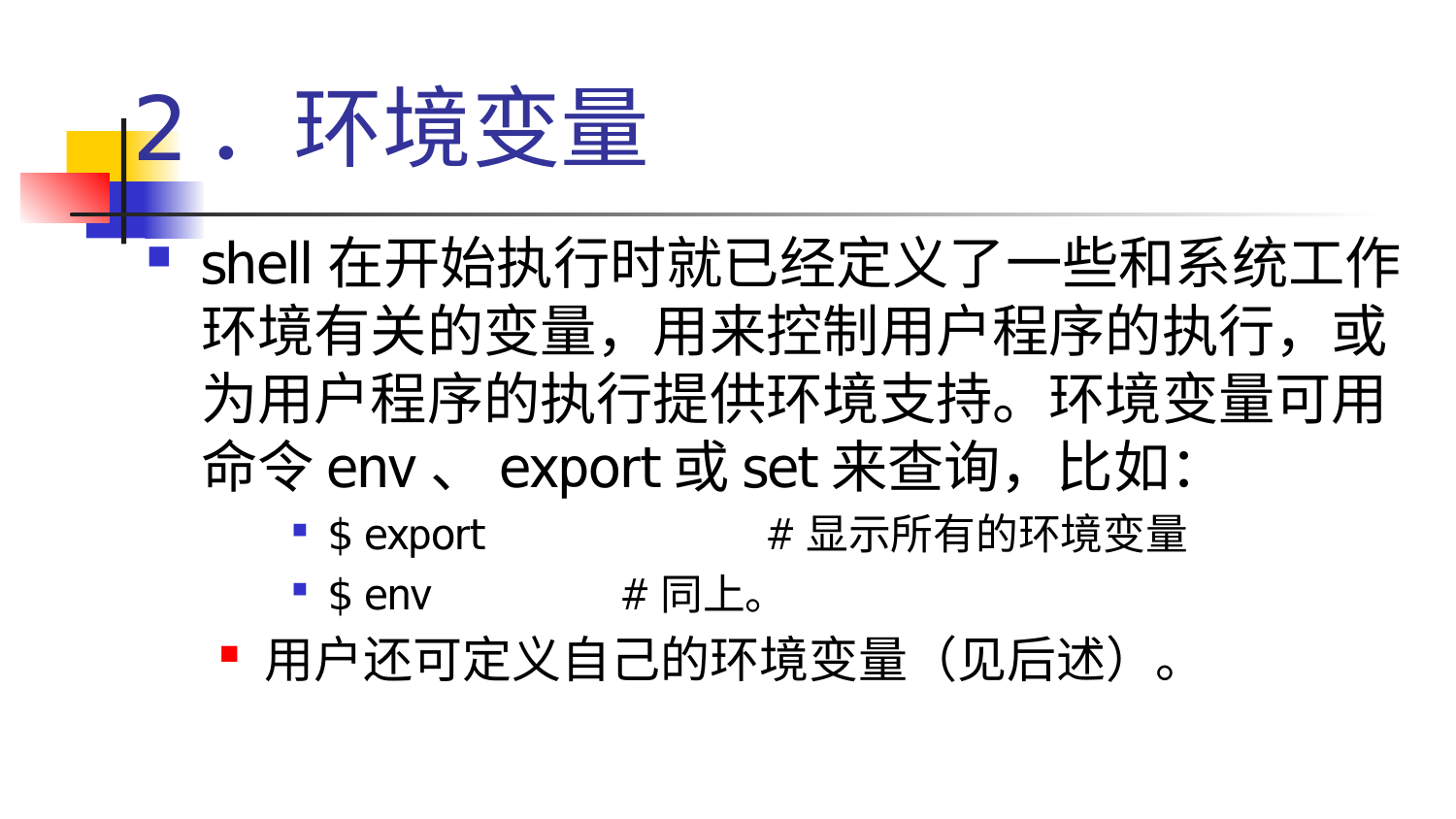

# 2．环境变量
shell在开始执行时就已经定义了一些和系统工作环境有关的变量，用来控制用户程序的执行，或为用户程序的执行提供环境支持。环境变量可用命令env、export或set来查询，比如：
$ export 		#显示所有的环境变量
$ env 		#同上。
用户还可定义自己的环境变量（见后述）。